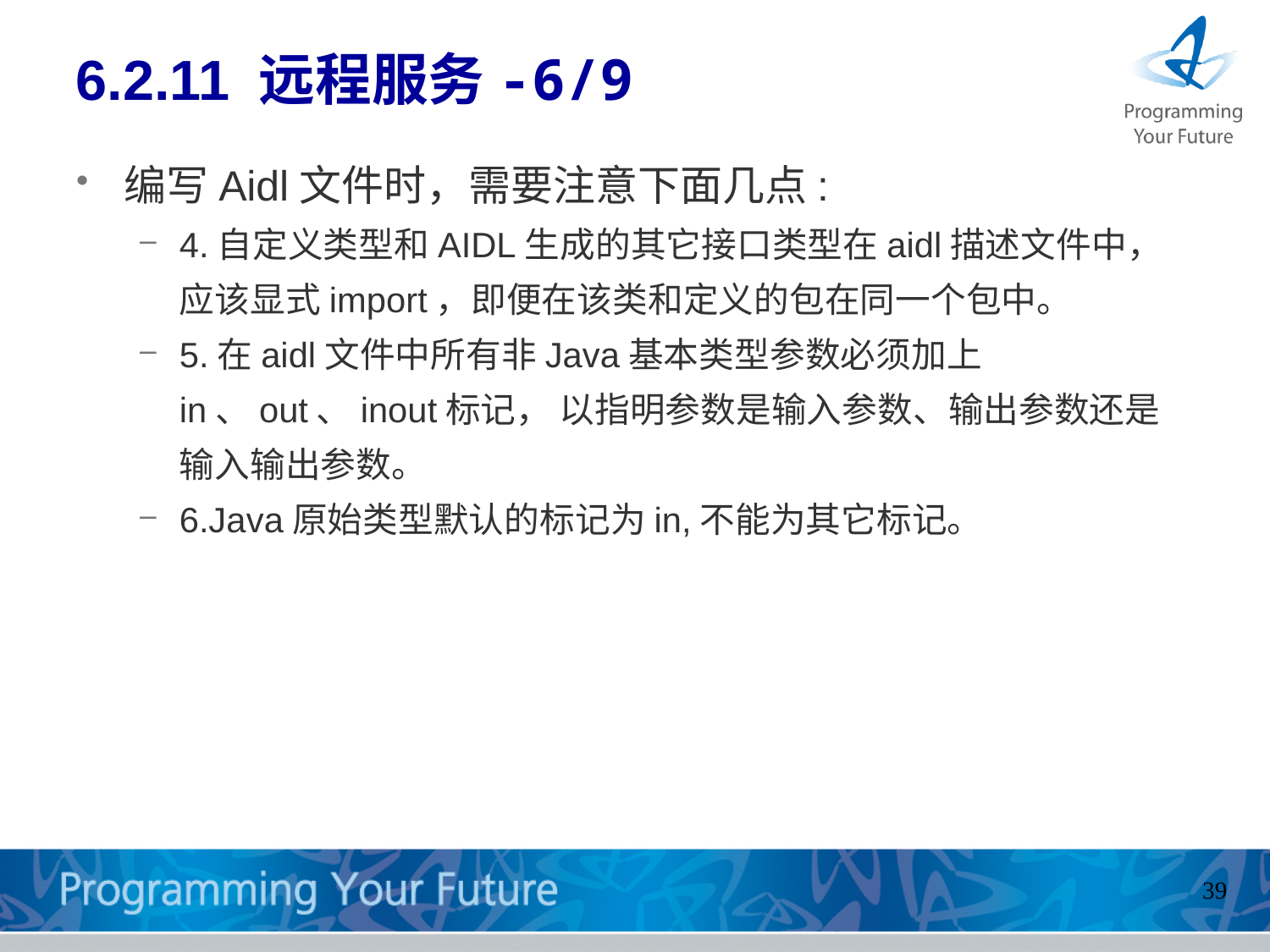

6.2.11 远程服务-6/9
编写Aidl文件时，需要注意下面几点:
4.自定义类型和AIDL生成的其它接口类型在aidl描述文件中，应该显式import，即便在该类和定义的包在同一个包中。
5.在aidl文件中所有非Java基本类型参数必须加上in、out、inout标记， 以指明参数是输入参数、输出参数还是输入输出参数。
6.Java原始类型默认的标记为in,不能为其它标记。